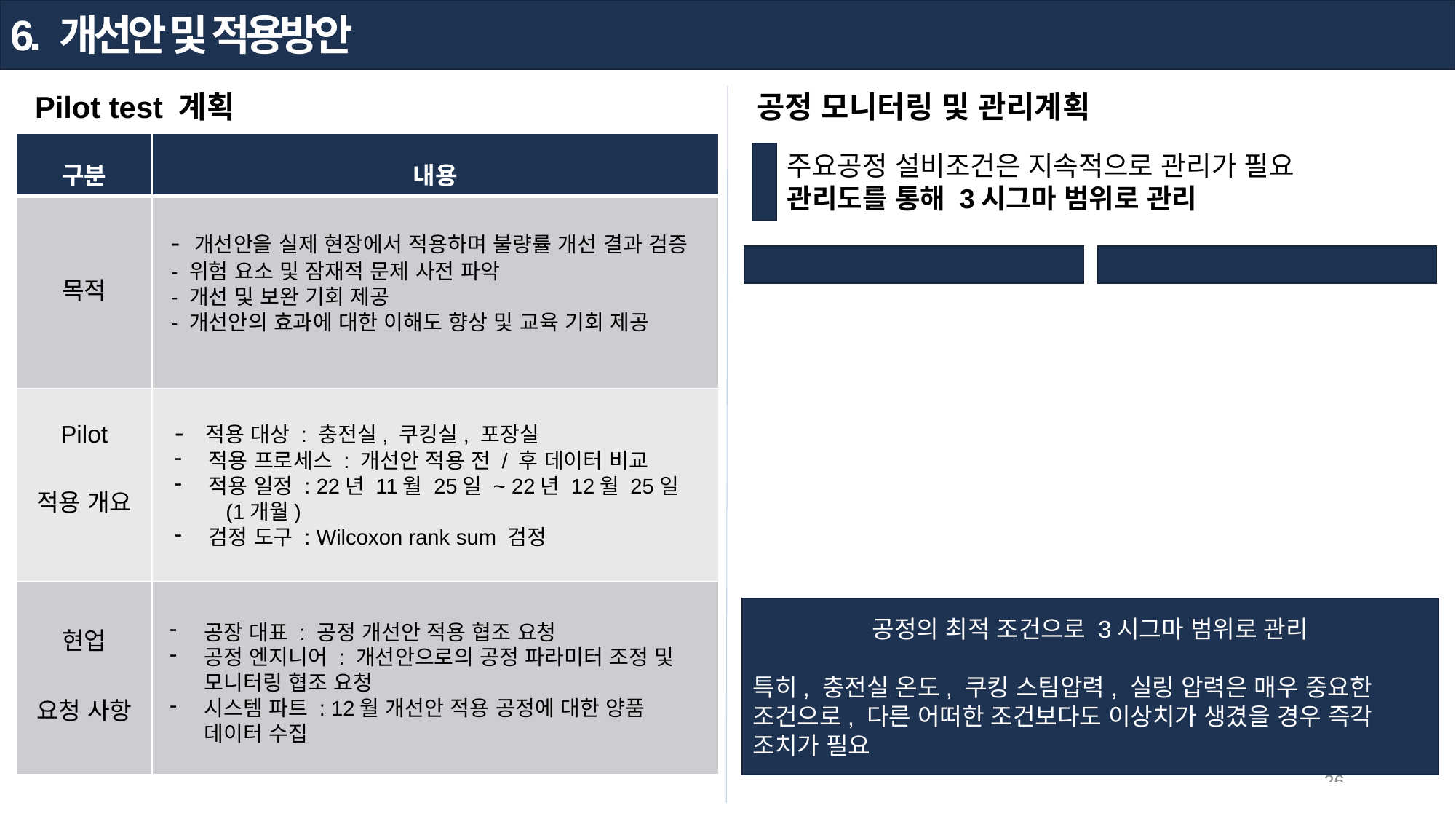

6. 개선안 및 적용방안
공정 모니터링 및 관리계획
Pilot test 계획
| 구분 | 내용 |
| --- | --- |
| 목적 |  |
| Pilot 적용 개요 |  |
| 현업 요청 사항 |  |

주요공정 설비조건은 지속적으로 관리가 필요
관리도를 통해 3시그마 범위로 관리
- 개선안을 실제 현장에서 적용하며 불량률 개선 결과 검증
- 위험 요소 및 잠재적 문제 사전 파악
- 개선 및 보완 기회 제공
- 개선안의 효과에 대한 이해도 향상 및 교육 기회 제공

-  적용 대상 : 충전실, 쿠킹실, 포장실
적용 프로세스 : 개선안 적용 전 / 후 데이터 비교
적용 일정 : 22년 11월 25일 ~ 22년 12월 25일       (1개월)
검정 도구 : Wilcoxon rank sum 검정
공정의 최적 조건으로 3시그마 범위로 관리

특히, 충전실 온도, 쿠킹 스팀압력, 실링 압력은 매우 중요한 조건으로, 다른 어떠한 조건보다도 이상치가 생겼을 경우 즉각 조치가 필요
공장 대표 : 공정 개선안 적용 협조 요청
공정 엔지니어 : 개선안으로의 공정 파라미터 조정 및 모니터링 협조 요청
시스템 파트 : 12월 개선안 적용 공정에 대한 양품 데이터 수집
26